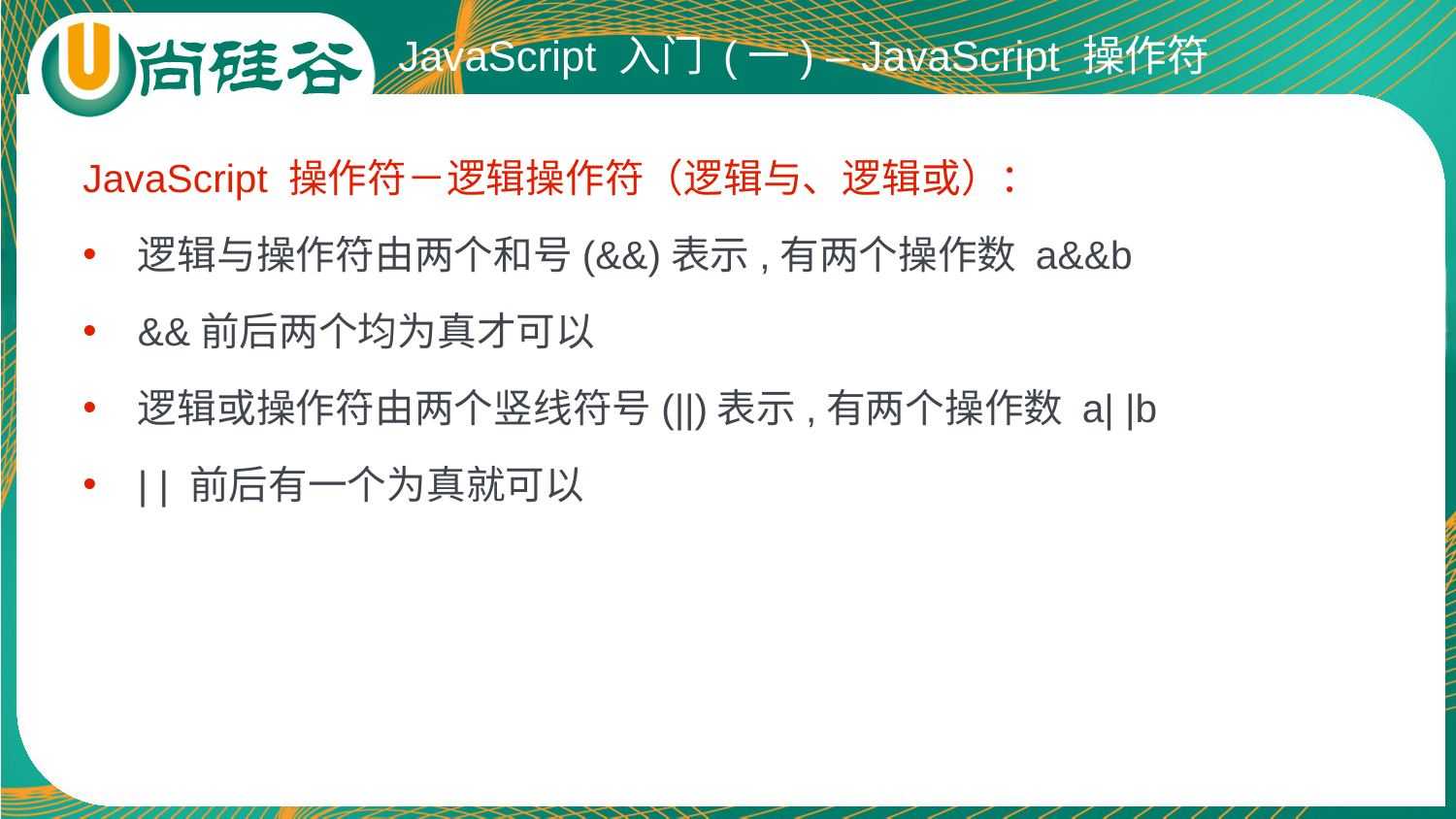

# JavaScript 入门 (一) – JavaScript 操作符
JavaScript 操作符－逻辑操作符（逻辑与、逻辑或）：
逻辑与操作符由两个和号(&&)表示,有两个操作数 a&&b
&&前后两个均为真才可以
逻辑或操作符由两个竖线符号(||)表示,有两个操作数 a| |b
| | 前后有一个为真就可以